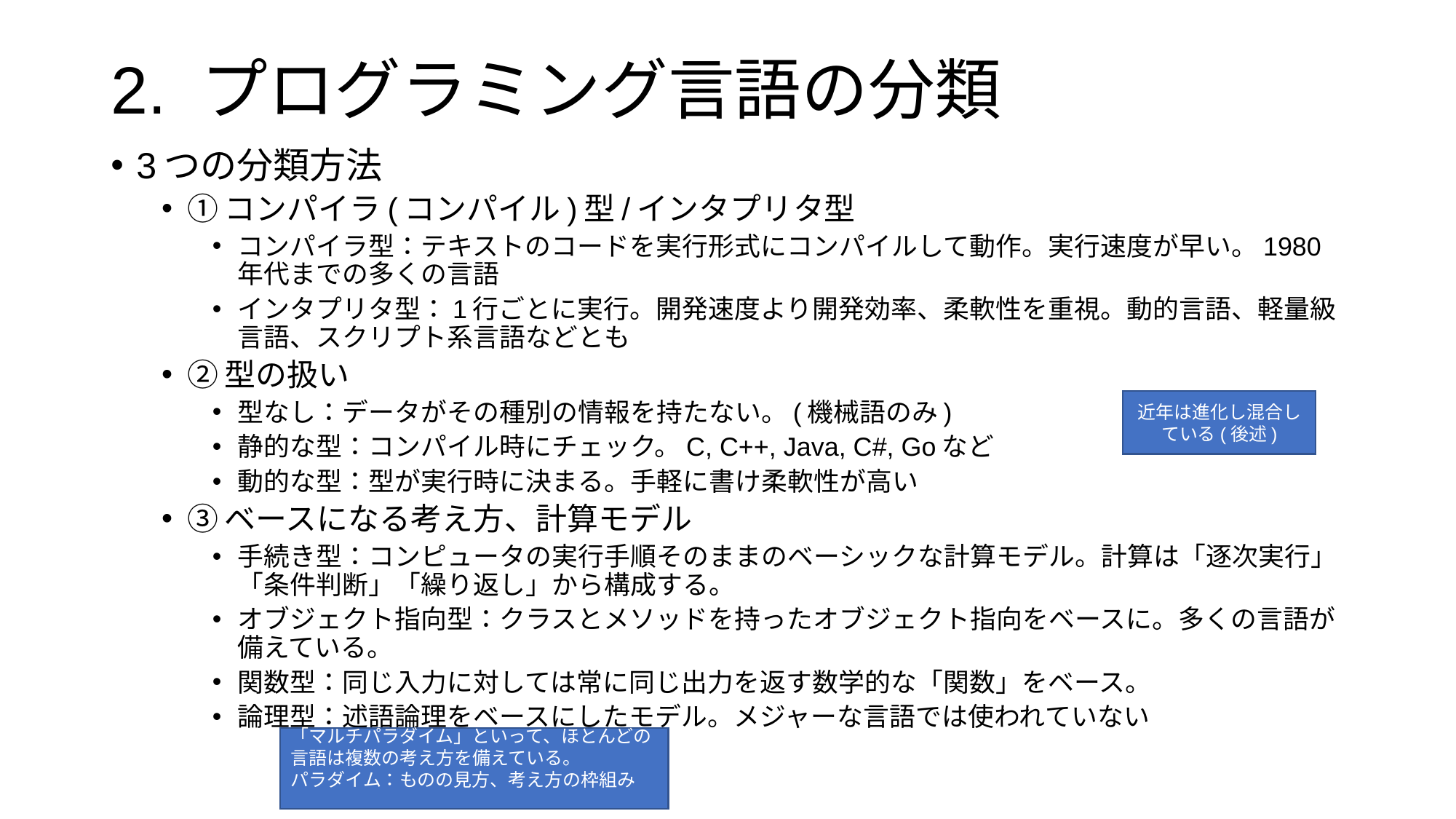

# 2. プログラミング言語の分類
3つの分類方法
①コンパイラ(コンパイル)型/インタプリタ型
コンパイラ型：テキストのコードを実行形式にコンパイルして動作。実行速度が早い。1980年代までの多くの言語
インタプリタ型：1行ごとに実行。開発速度より開発効率、柔軟性を重視。動的言語、軽量級言語、スクリプト系言語などとも
②型の扱い
型なし：データがその種別の情報を持たない。(機械語のみ)
静的な型：コンパイル時にチェック。C, C++, Java, C#, Goなど
動的な型：型が実行時に決まる。手軽に書け柔軟性が高い
③ベースになる考え方、計算モデル
手続き型：コンピュータの実行手順そのままのベーシックな計算モデル。計算は「逐次実行」「条件判断」「繰り返し」から構成する。
オブジェクト指向型：クラスとメソッドを持ったオブジェクト指向をベースに。多くの言語が備えている。
関数型：同じ入力に対しては常に同じ出力を返す数学的な「関数」をベース。
論理型：述語論理をベースにしたモデル。メジャーな言語では使われていない
近年は進化し混合している(後述)
「マルチパラダイム」といって、ほとんどの言語は複数の考え方を備えている。
パラダイム：ものの見方、考え方の枠組み